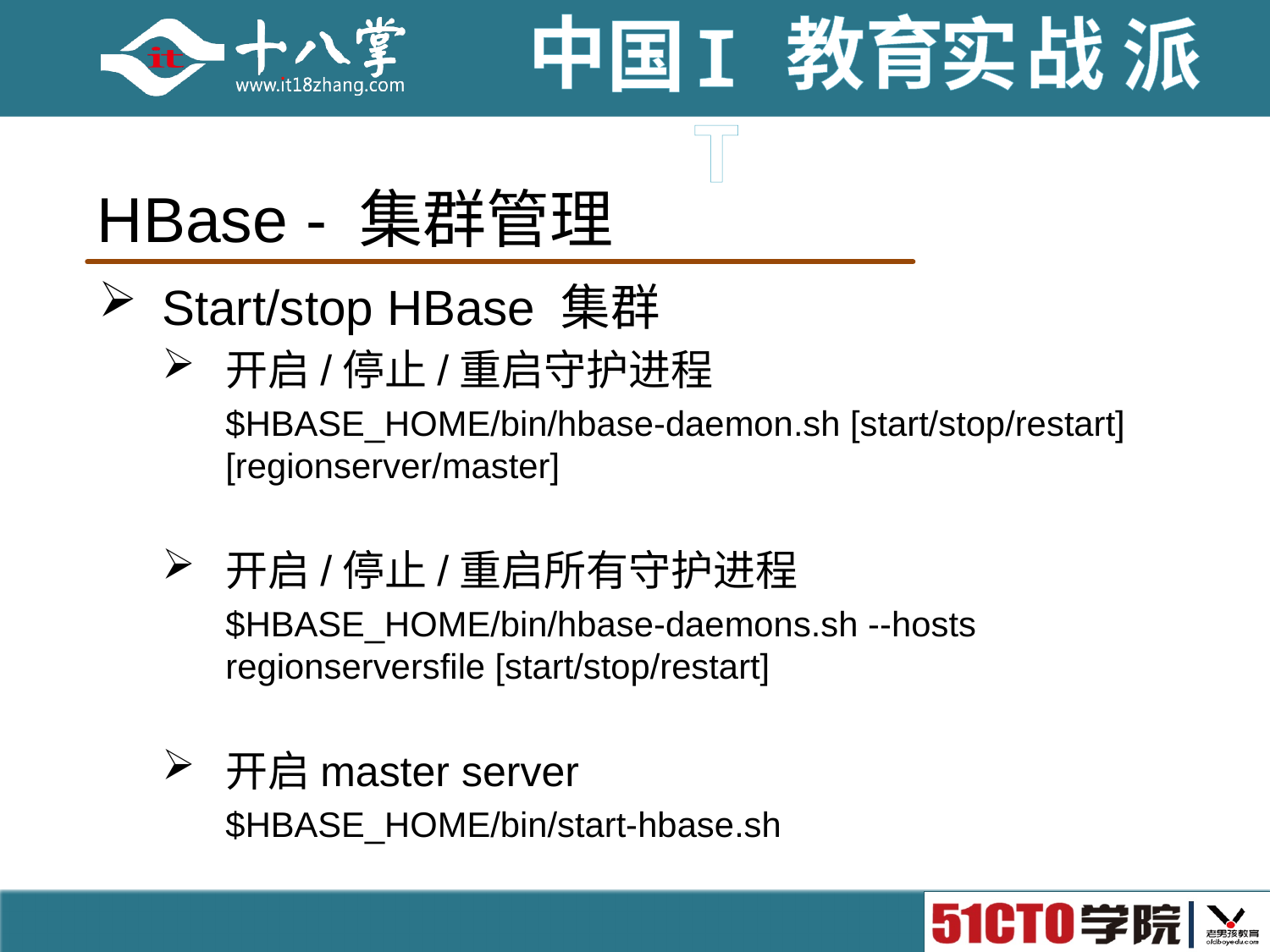

# HBase - 集群管理
Start/stop HBase 集群
开启/停止/重启守护进程
$HBASE_HOME/bin/hbase-daemon.sh [start/stop/restart] [regionserver/master]

开启/停止/重启所有守护进程
$HBASE_HOME/bin/hbase-daemons.sh --hosts regionserversfile [start/stop/restart]

开启master server
$HBASE_HOME/bin/start-hbase.sh